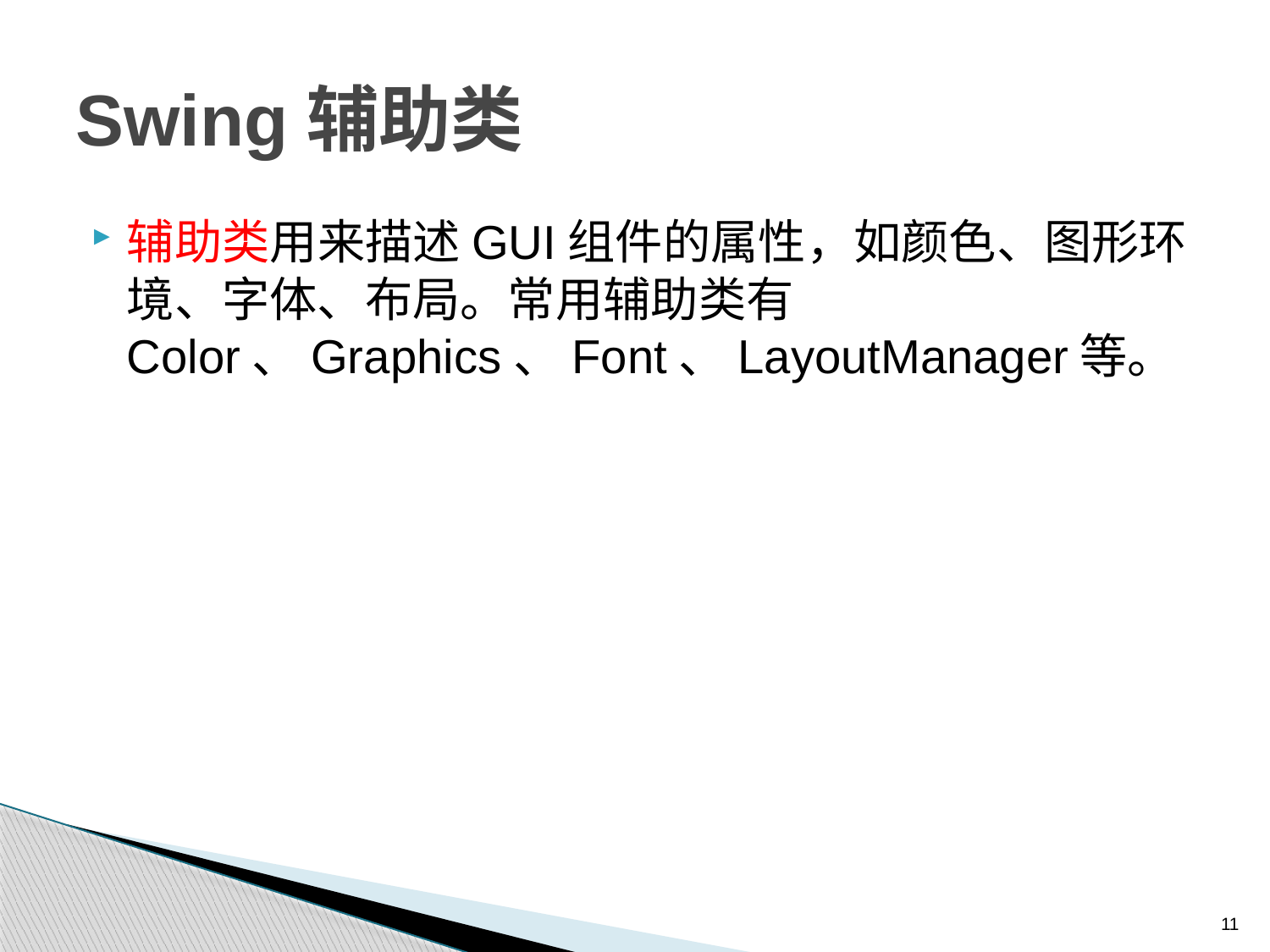

# Swing辅助类
辅助类用来描述GUI组件的属性，如颜色、图形环境、字体、布局。常用辅助类有Color、Graphics、Font、LayoutManager等。

11